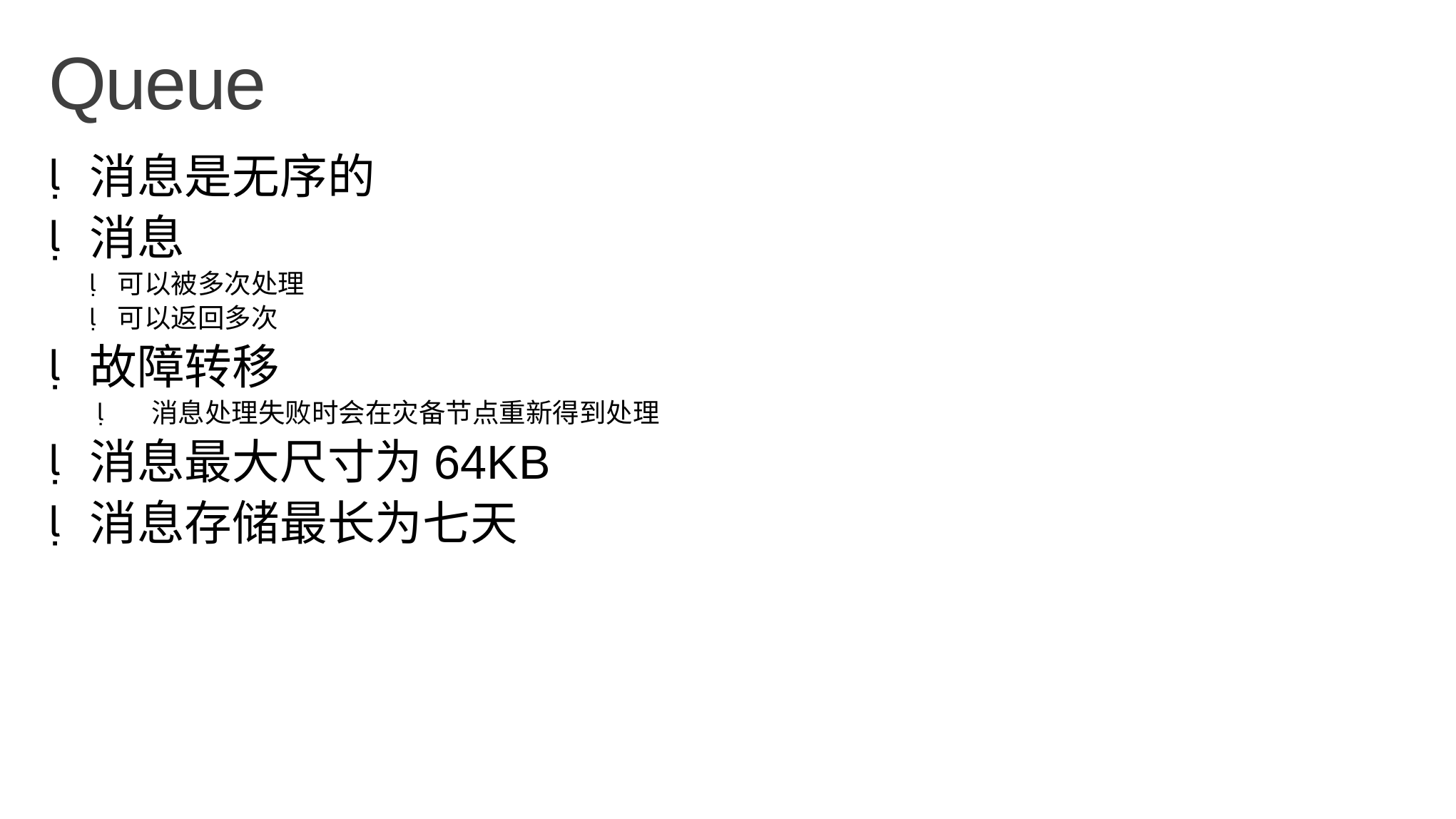

# Queue
消息是无序的
消息
可以被多次处理
可以返回多次
故障转移
消息处理失败时会在灾备节点重新得到处理
消息最大尺寸为64KB
消息存储最长为七天